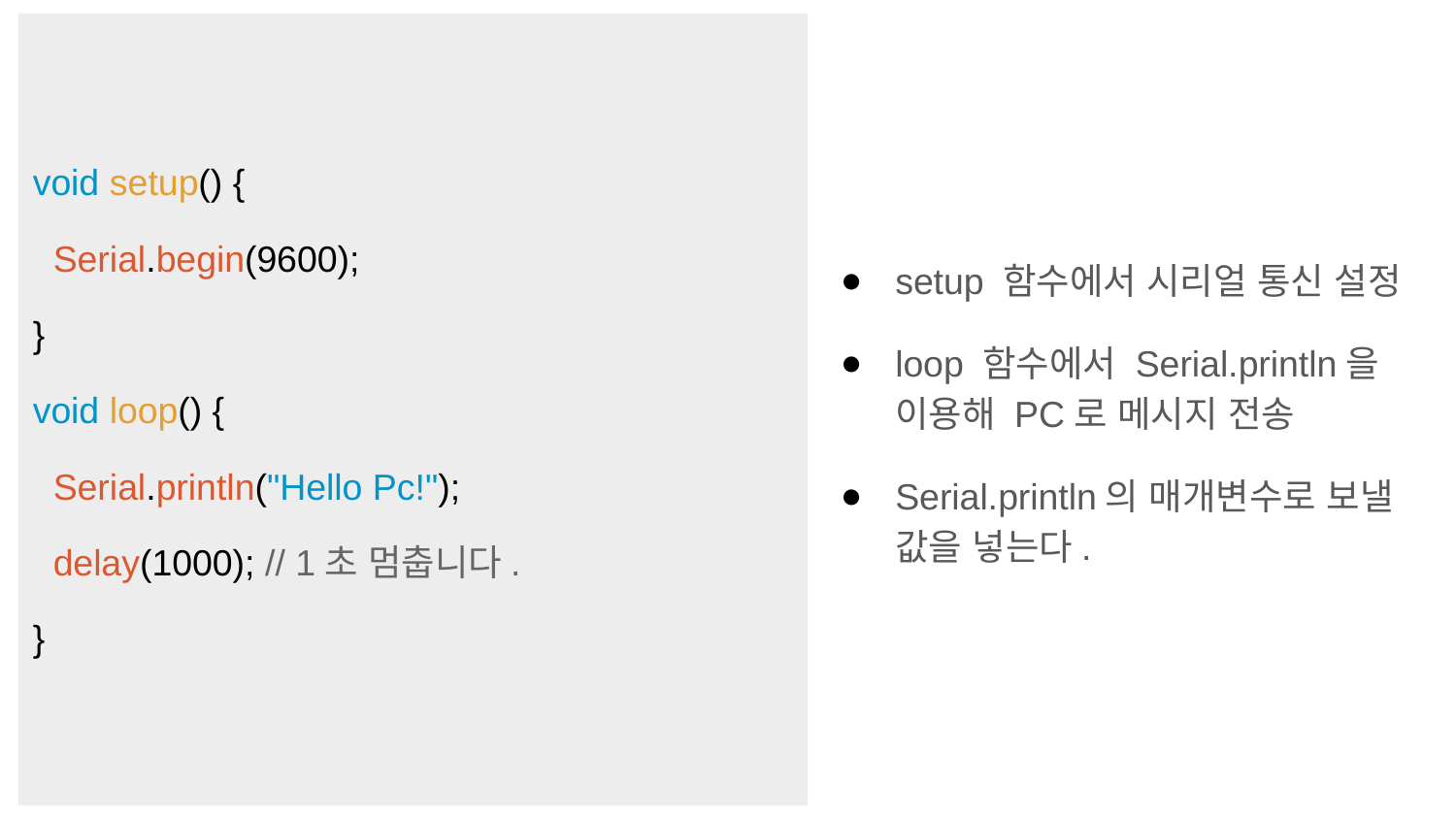

setup 함수에서 시리얼 통신 설정
loop 함수에서 Serial.println을 이용해 PC로 메시지 전송
Serial.println의 매개변수로 보낼 값을 넣는다.
void setup() {
  Serial.begin(9600);
}
void loop() {
  Serial.println("Hello Pc!");
  delay(1000); // 1초 멈춥니다.
}